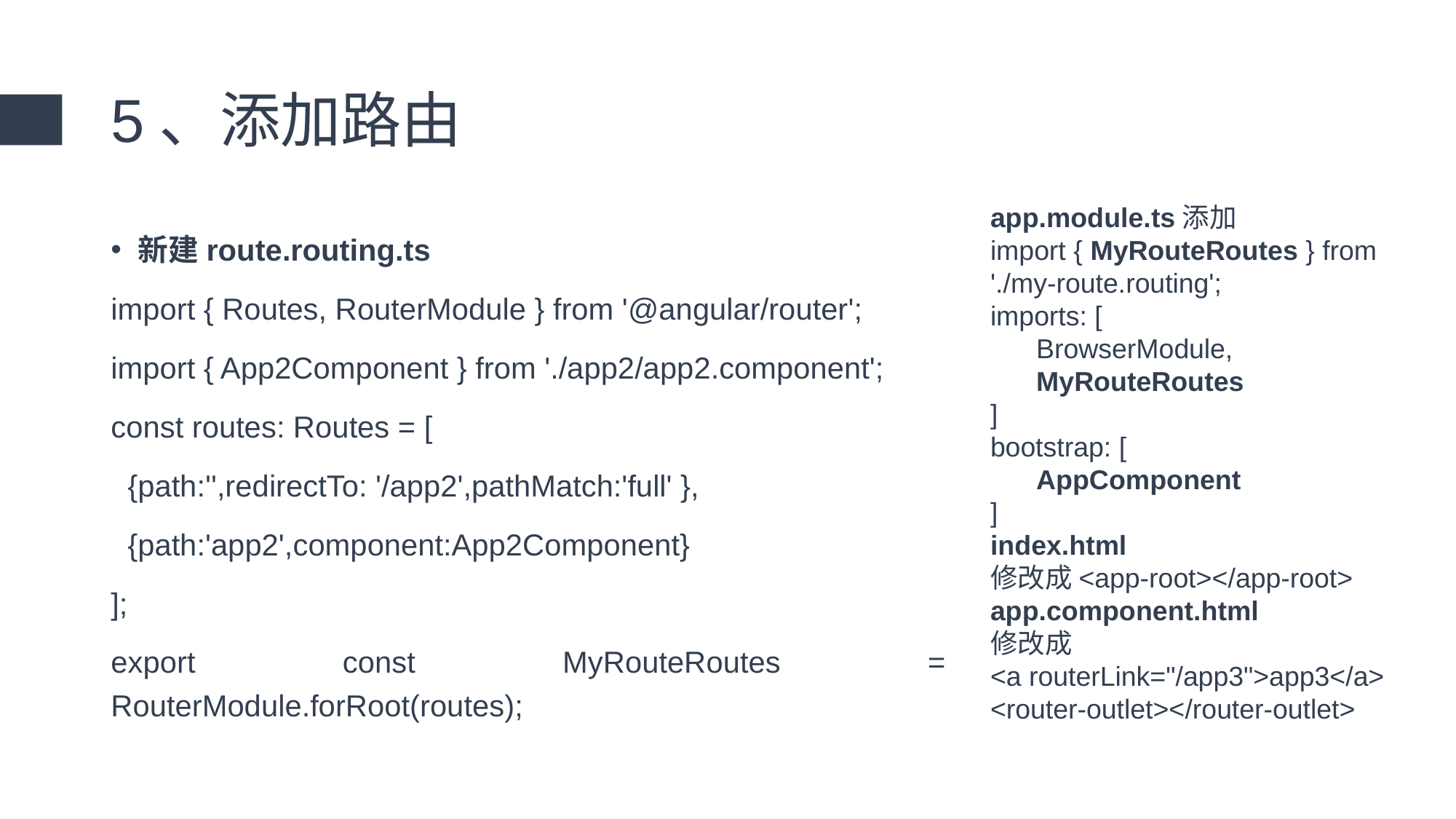

# 5、添加路由
app.module.ts添加
import { MyRouteRoutes } from './my-route.routing';
imports: [
      BrowserModule,
      MyRouteRoutes
]
bootstrap: [
      AppComponent
]
index.html
修改成<app-root></app-root>
app.component.html
修改成
<a routerLink="/app3">app3</a>
<router-outlet></router-outlet>
新建route.routing.ts
import { Routes, RouterModule } from '@angular/router';
import { App2Component } from './app2/app2.component';
const routes: Routes = [
  {path:'',redirectTo: '/app2',pathMatch:'full' },
  {path:'app2',component:App2Component}
];
export const MyRouteRoutes = RouterModule.forRoot(routes);